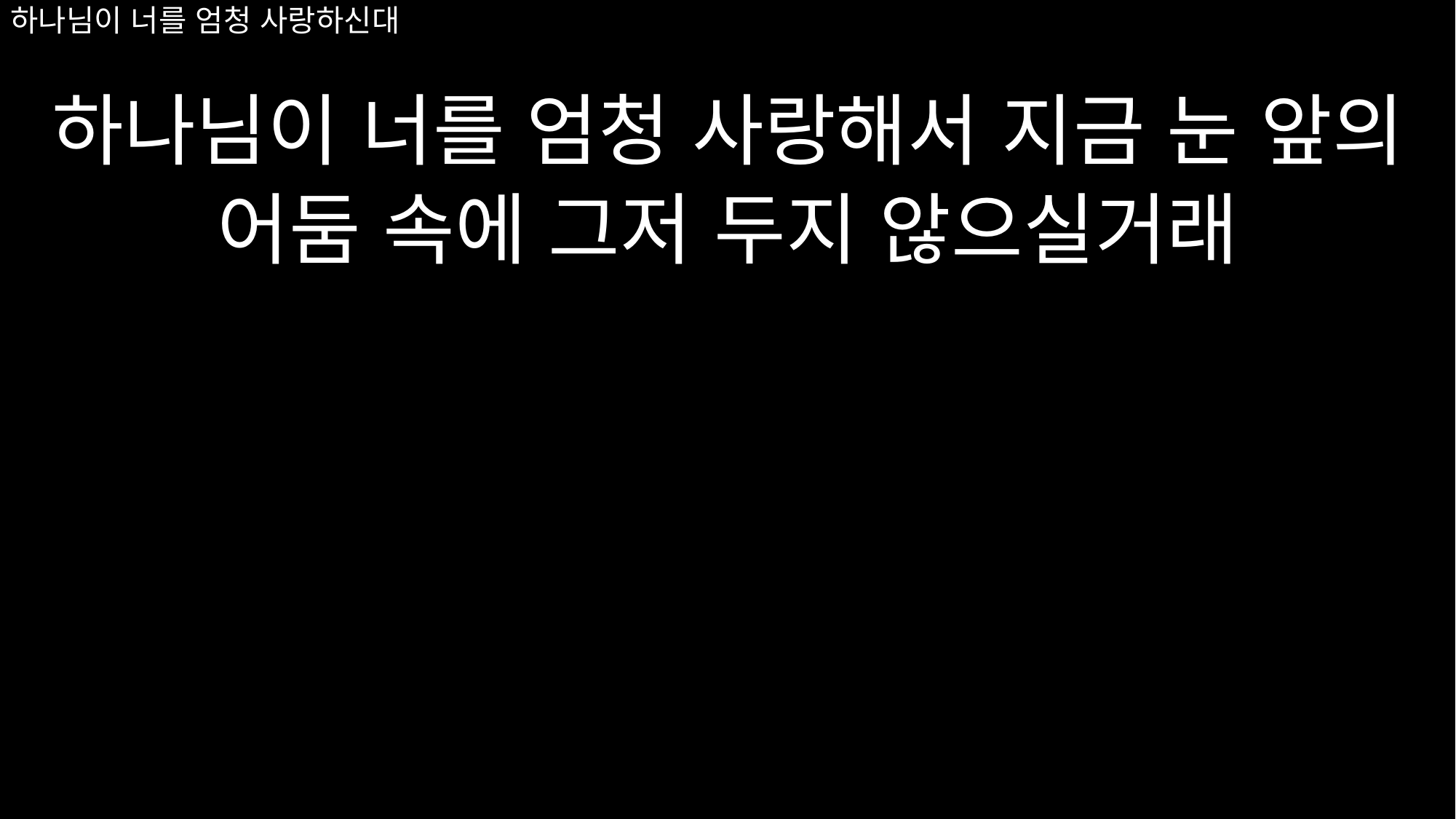

하나님이 너를 엄청 사랑해서 지금 눈 앞의
어둠 속에 그저 두지 않으실거래

# 하나님이 너를 엄청 사랑하신대